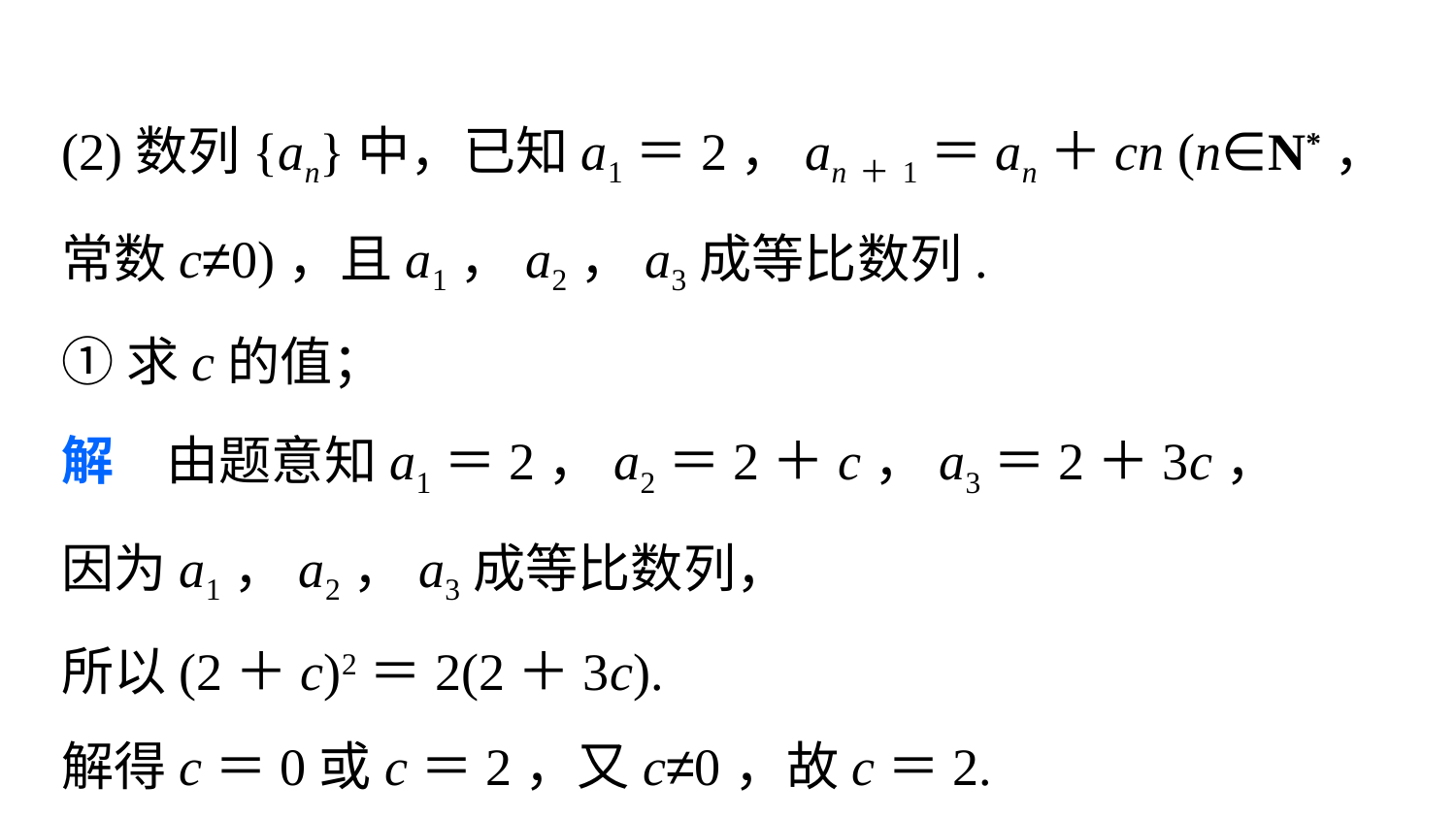

(2)数列{an}中，已知a1＝2，an＋1＝an＋cn (n∈N*，
常数c≠0)，且a1，a2，a3成等比数列.
①求c的值；
解　由题意知a1＝2，a2＝2＋c，a3＝2＋3c，
因为a1，a2，a3成等比数列，
所以(2＋c)2＝2(2＋3c).
解得c＝0或c＝2，又c≠0，故c＝2.